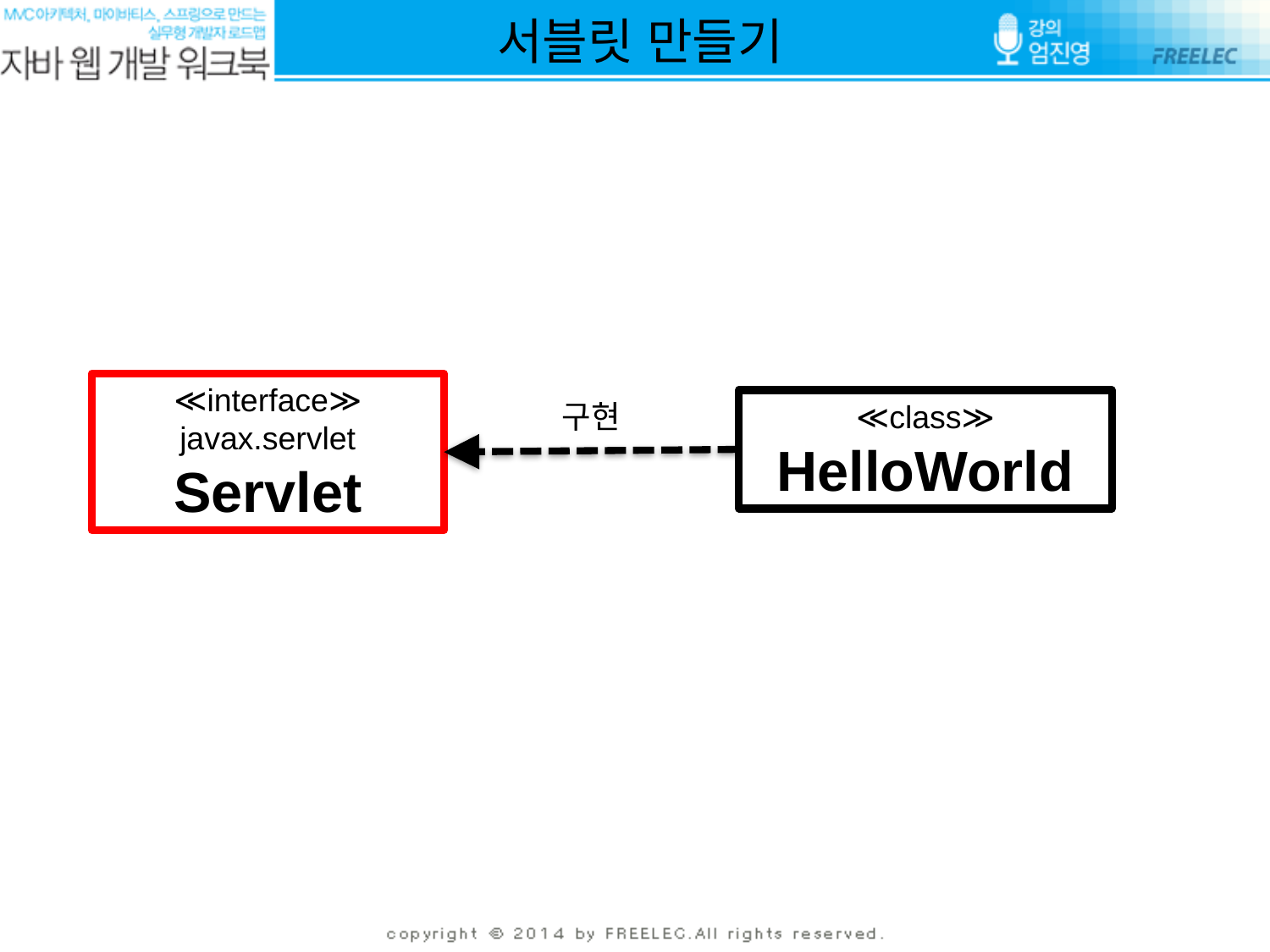

# 서블릿 만들기
≪interface≫
javax.servlet
Servlet
구현
≪class≫
HelloWorld